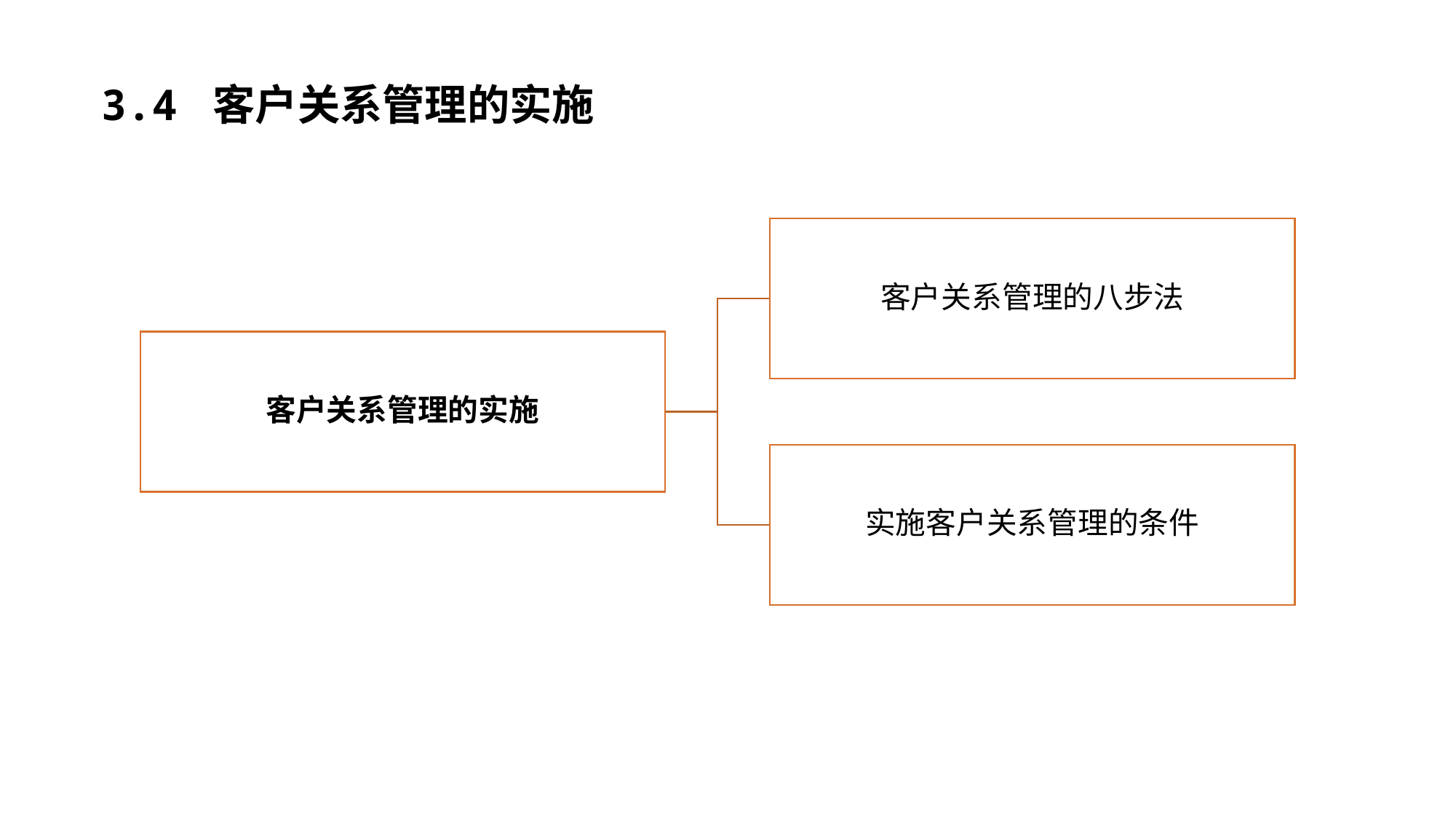

客户关系管理的实施
客户关系管理的八步法
实施客户关系管理的条件
3.4 客户关系管理的实施